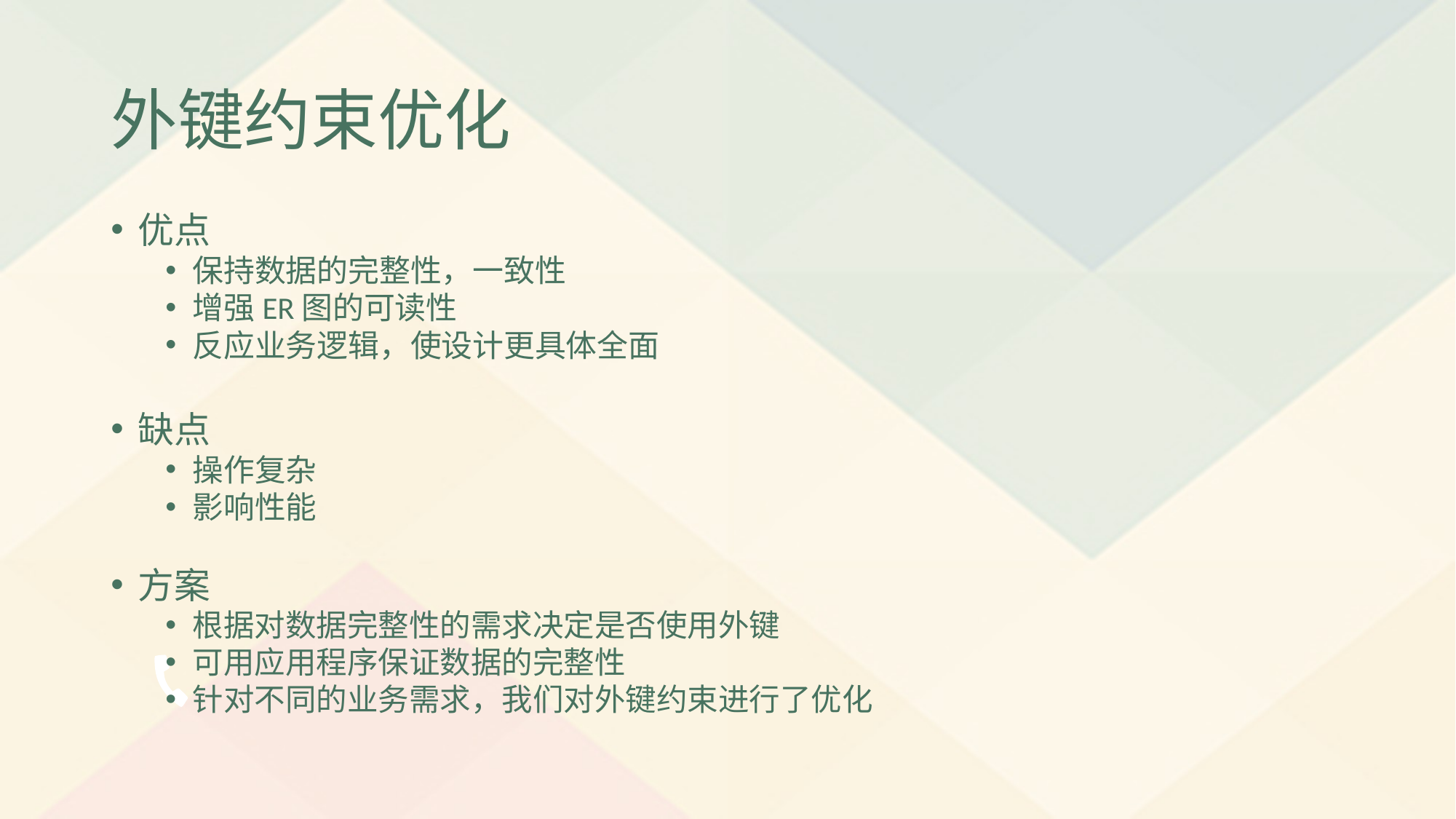

# 外键约束优化
优点
保持数据的完整性，一致性
增强ER图的可读性
反应业务逻辑，使设计更具体全面

缺点
操作复杂
影响性能

方案
根据对数据完整性的需求决定是否使用外键
可用应用程序保证数据的完整性
针对不同的业务需求，我们对外键约束进行了优化